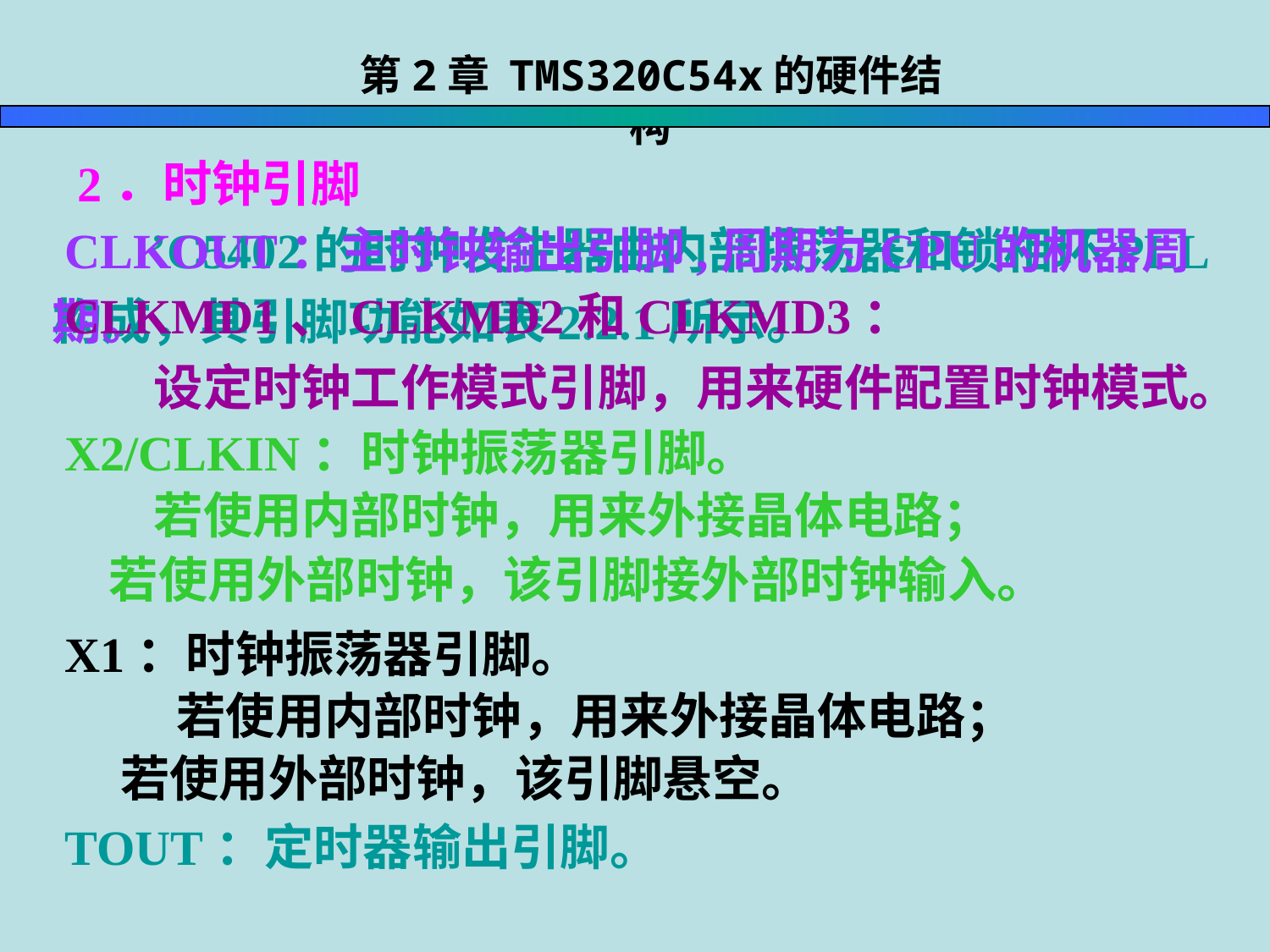

第2章 TMS320C54x的硬件结构

  2．时钟引脚
        ’C5402的时钟发生器由内部振荡器和锁相环PLL构成，其引脚功能如表2.2.1所示。
 CLKOUT：主时钟输出引脚,周期为CPU的机器周期。
 CLKMD1、CLKMD2和CLKMD3：
        设定时钟工作模式引脚，用来硬件配置时钟模式。
 X2/CLKIN：时钟振荡器引脚。
        若使用内部时钟，用来外接晶体电路；
    若使用外部时钟，该引脚接外部时钟输入。
 X1：时钟振荡器引脚。
          若使用内部时钟，用来外接晶体电路；
     若使用外部时钟，该引脚悬空。
 TOUT：定时器输出引脚。
26